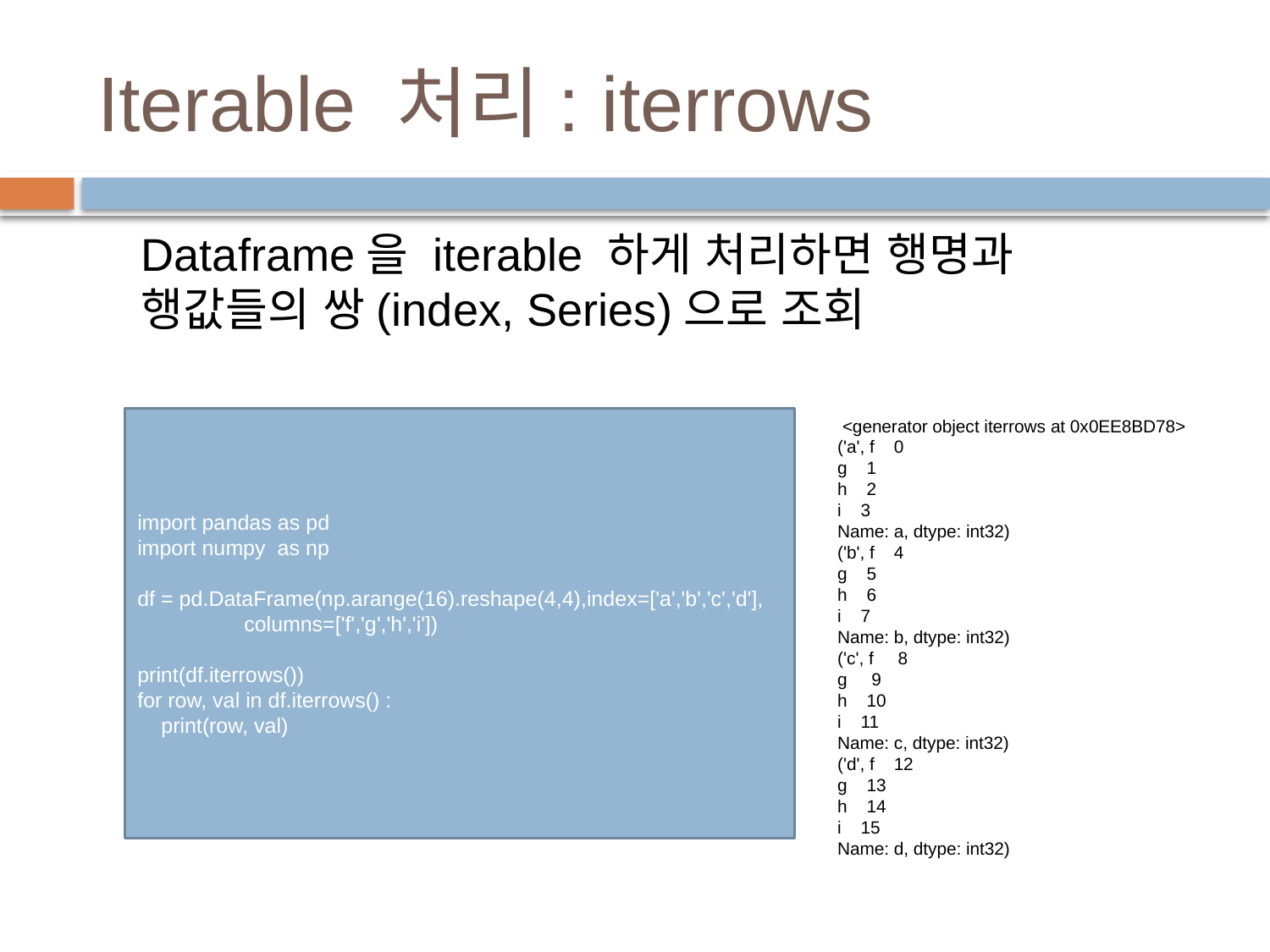

# Iterable 처리: iterrows
Dataframe을 iterable 하게 처리하면 행명과 행값들의 쌍(index, Series)으로 조회
import pandas as pd
import numpy  as np

df = pd.DataFrame(np.arange(16).reshape(4,4),index=['a','b','c','d'],
                  columns=['f','g','h','i'])

print(df.iterrows())
for row, val in df.iterrows() :
    print(row, val)
 <generator object iterrows at 0x0EE8BD78>
('a', f    0
g    1
h    2
i    3
Name: a, dtype: int32)
('b', f    4
g    5
h    6
i    7
Name: b, dtype: int32)
('c', f     8
g     9
h    10
i    11
Name: c, dtype: int32)
('d', f    12
g    13
h    14
i    15
Name: d, dtype: int32)